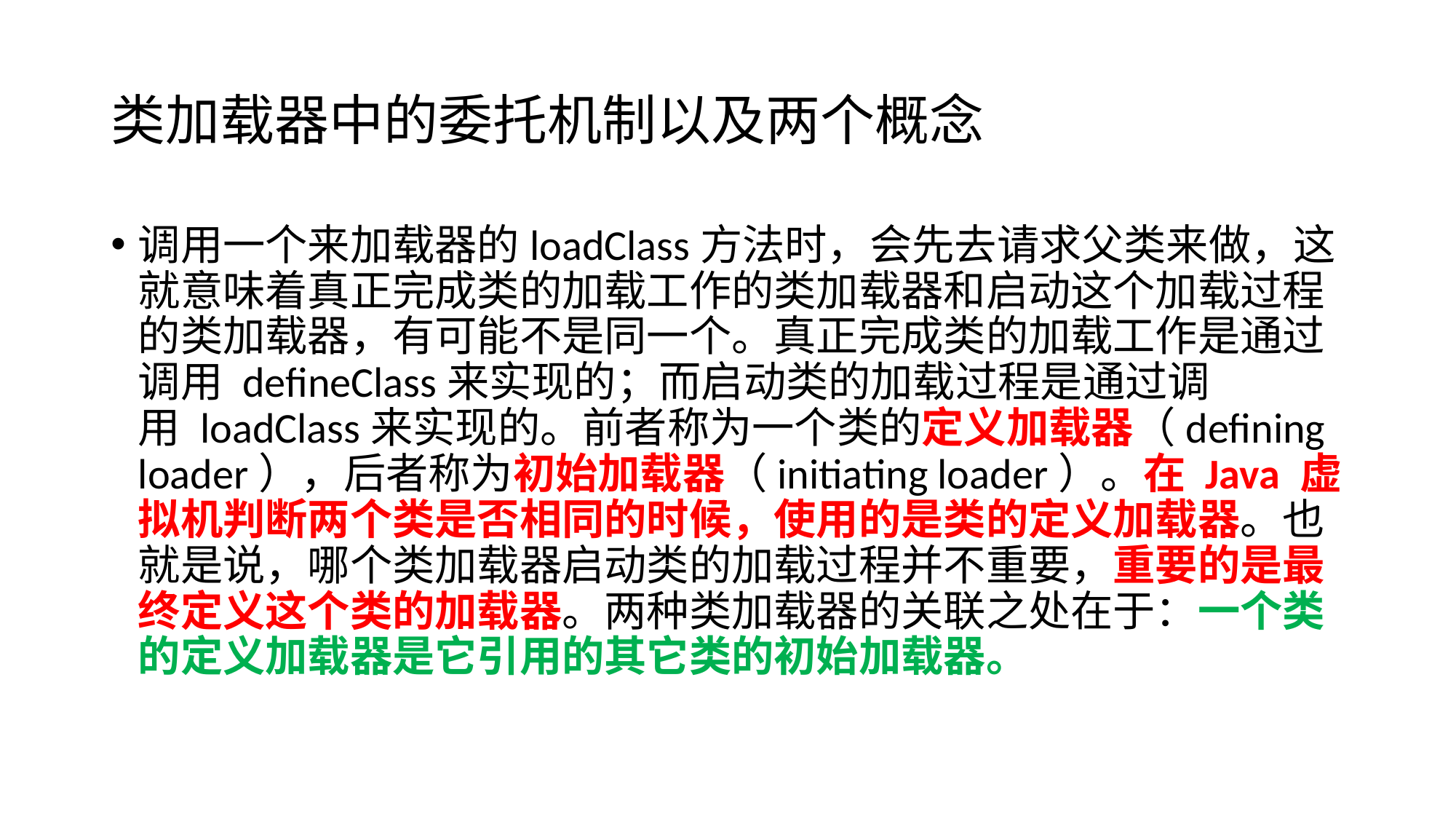

# 类加载器中的委托机制以及两个概念
调用一个来加载器的loadClass方法时，会先去请求父类来做，这就意味着真正完成类的加载工作的类加载器和启动这个加载过程的类加载器，有可能不是同一个。真正完成类的加载工作是通过调用 defineClass来实现的；而启动类的加载过程是通过调用 loadClass来实现的。前者称为一个类的定义加载器（defining loader），后者称为初始加载器（initiating loader）。在 Java 虚拟机判断两个类是否相同的时候，使用的是类的定义加载器。也就是说，哪个类加载器启动类的加载过程并不重要，重要的是最终定义这个类的加载器。两种类加载器的关联之处在于：一个类的定义加载器是它引用的其它类的初始加载器。